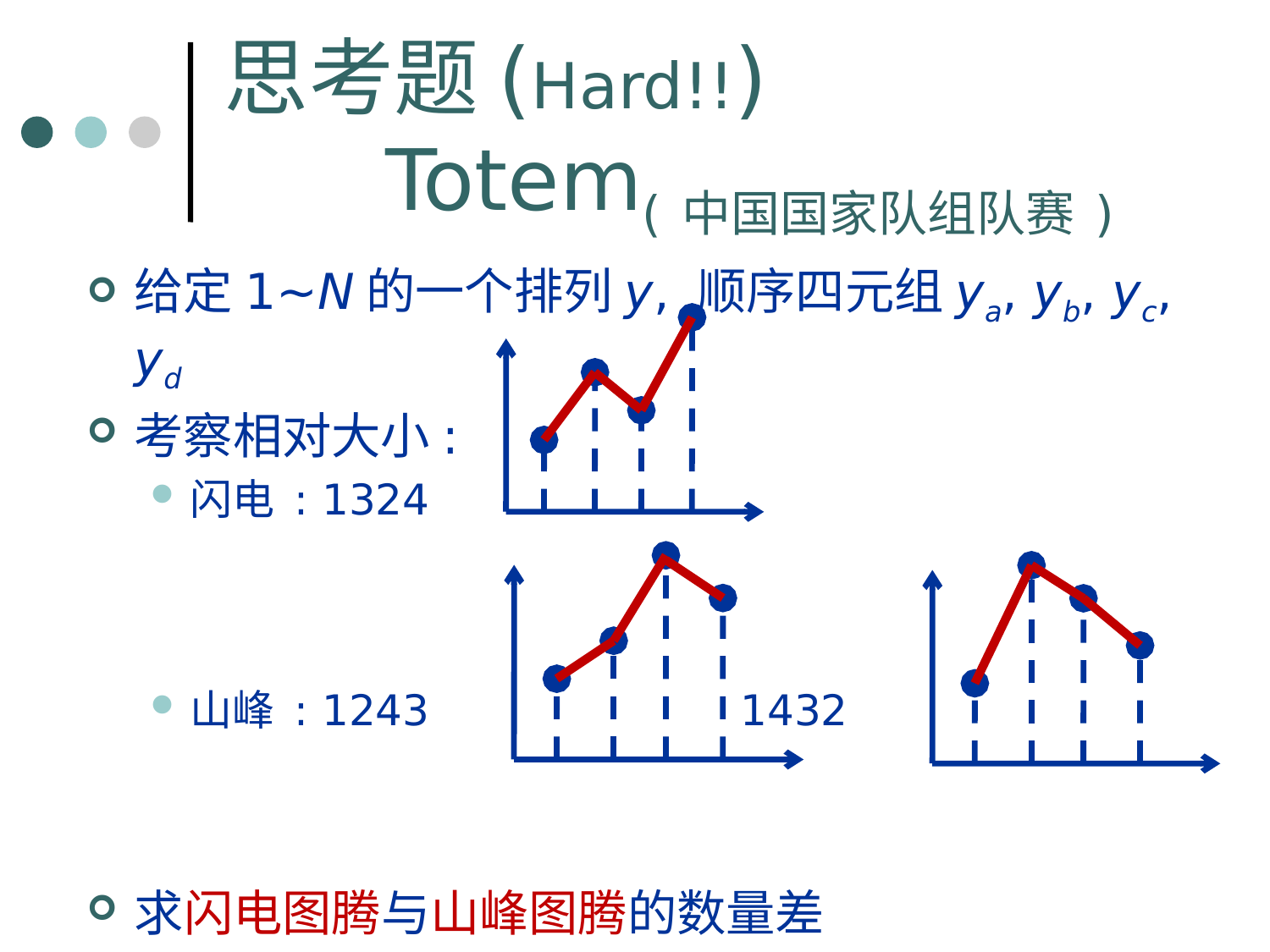

# 思考题(Hard!!) Totem(中国国家队组队赛)
给定1~N的一个排列y, 顺序四元组ya, yb, yc, yd
考察相对大小:
闪电 : 1324

山峰 : 1243                       1432

求闪电图腾与山峰图腾的数量差
N≤ 200,000